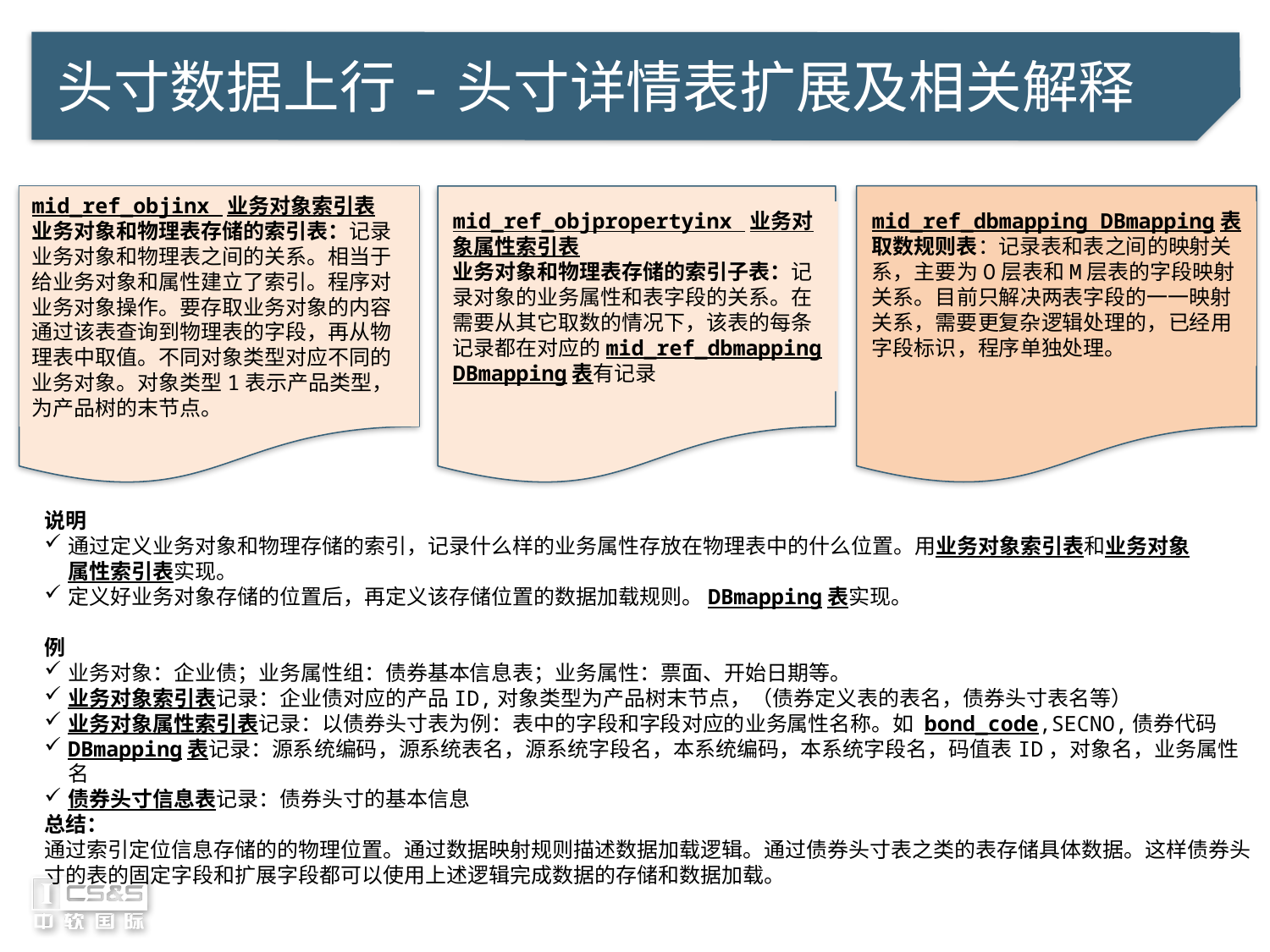

# 头寸数据上行-头寸详情表扩展及相关解释

mid_ref_dbmapping DBmapping表
取数规则表：记录表和表之间的映射关系，主要为O层表和M层表的字段映射关系。目前只解决两表字段的一一映射关系，需要更复杂逻辑处理的，已经用字段标识，程序单独处理。
mid_ref_objinx 业务对象索引表
业务对象和物理表存储的索引表：记录业务对象和物理表之间的关系。相当于给业务对象和属性建立了索引。程序对业务对象操作。要存取业务对象的内容通过该表查询到物理表的字段，再从物理表中取值。不同对象类型对应不同的业务对象。对象类型1表示产品类型，为产品树的末节点。

mid_ref_objpropertyinx 业务对象属性索引表
业务对象和物理表存储的索引子表：记录对象的业务属性和表字段的关系。在需要从其它取数的情况下，该表的每条记录都在对应的mid_ref_dbmapping DBmapping表有记录
说明
通过定义业务对象和物理存储的索引，记录什么样的业务属性存放在物理表中的什么位置。用业务对象索引表和业务对象属性索引表实现。
定义好业务对象存储的位置后，再定义该存储位置的数据加载规则。DBmapping表实现。
例
业务对象：企业债；业务属性组：债券基本信息表；业务属性：票面、开始日期等。
业务对象索引表记录：企业债对应的产品ID,对象类型为产品树末节点，（债券定义表的表名，债券头寸表名等）
业务对象属性索引表记录：以债券头寸表为例：表中的字段和字段对应的业务属性名称。如 bond_code,SECNO,债券代码
DBmapping表记录：源系统编码，源系统表名，源系统字段名，本系统编码，本系统字段名，码值表ID，对象名，业务属性名
债券头寸信息表记录：债券头寸的基本信息
总结：
通过索引定位信息存储的的物理位置。通过数据映射规则描述数据加载逻辑。通过债券头寸表之类的表存储具体数据。这样债券头寸的表的固定字段和扩展字段都可以使用上述逻辑完成数据的存储和数据加载。